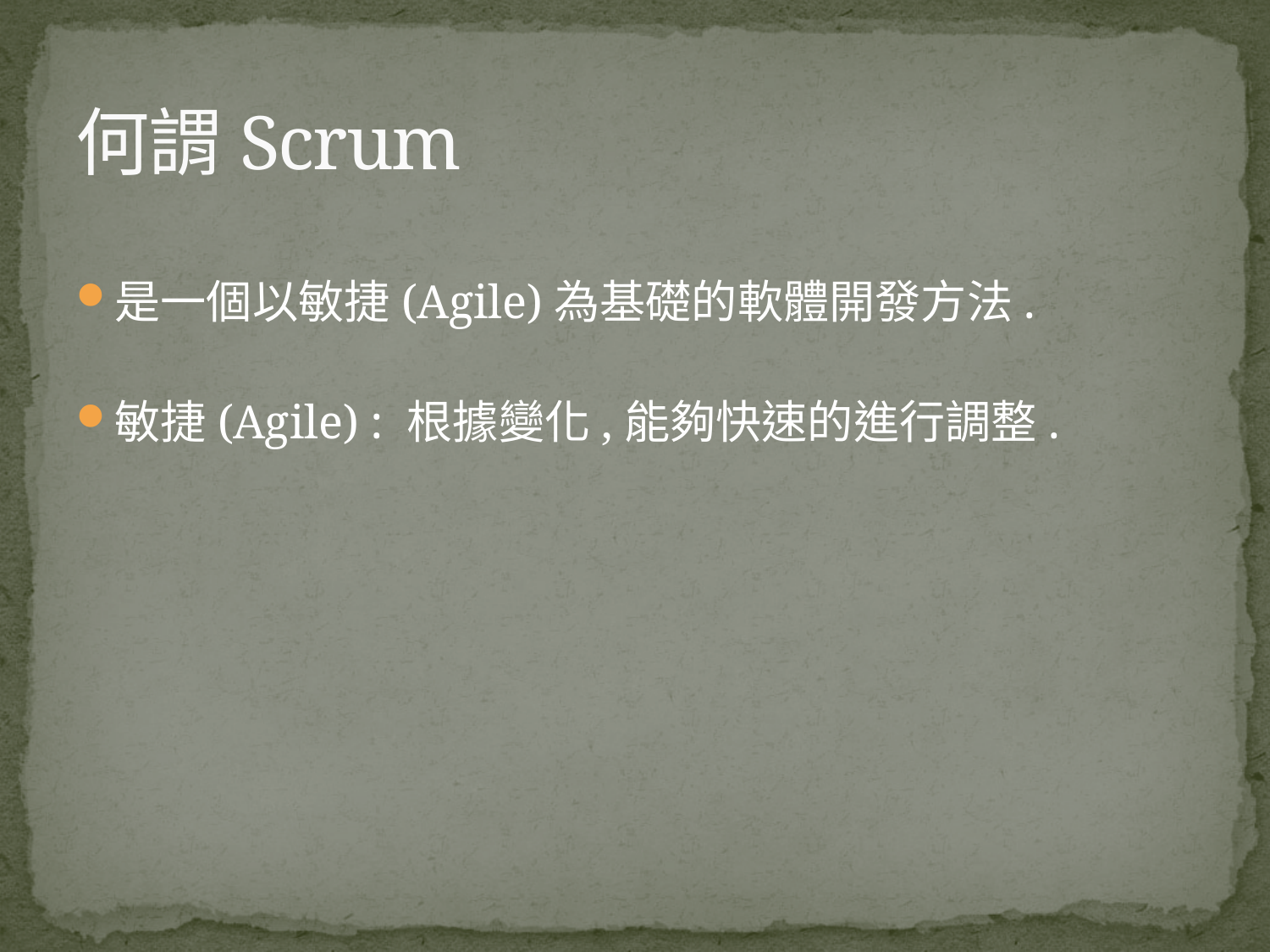

# 何謂Scrum
是一個以敏捷(Agile)為基礎的軟體開發方法.
敏捷(Agile) : 根據變化,能夠快速的進行調整.